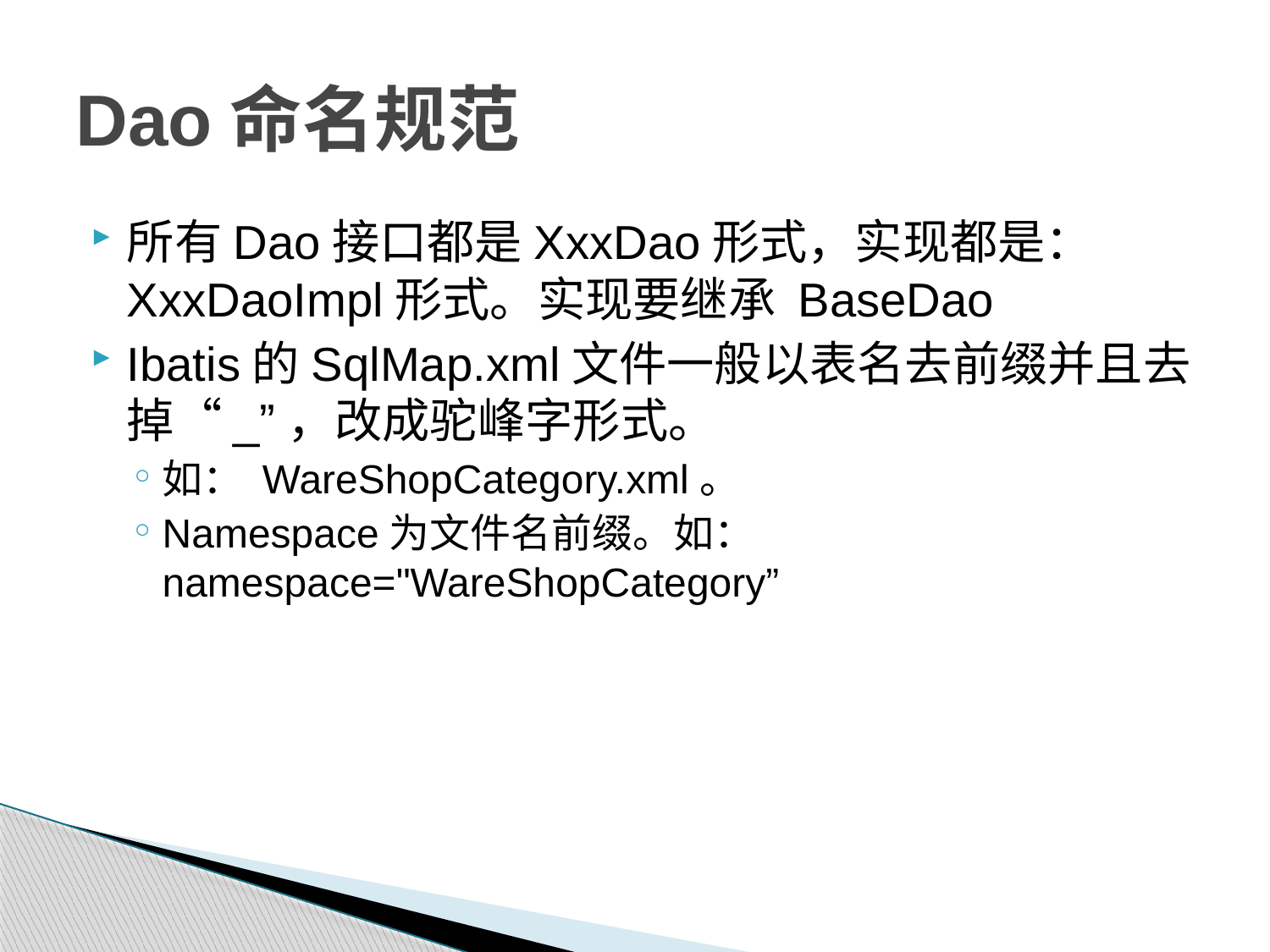

# Dao命名规范
所有Dao接口都是XxxDao形式，实现都是：XxxDaoImpl形式。实现要继承 BaseDao
Ibatis的SqlMap.xml文件一般以表名去前缀并且去掉“_”，改成驼峰字形式。
如： WareShopCategory.xml。
Namespace为文件名前缀。如：namespace="WareShopCategory”